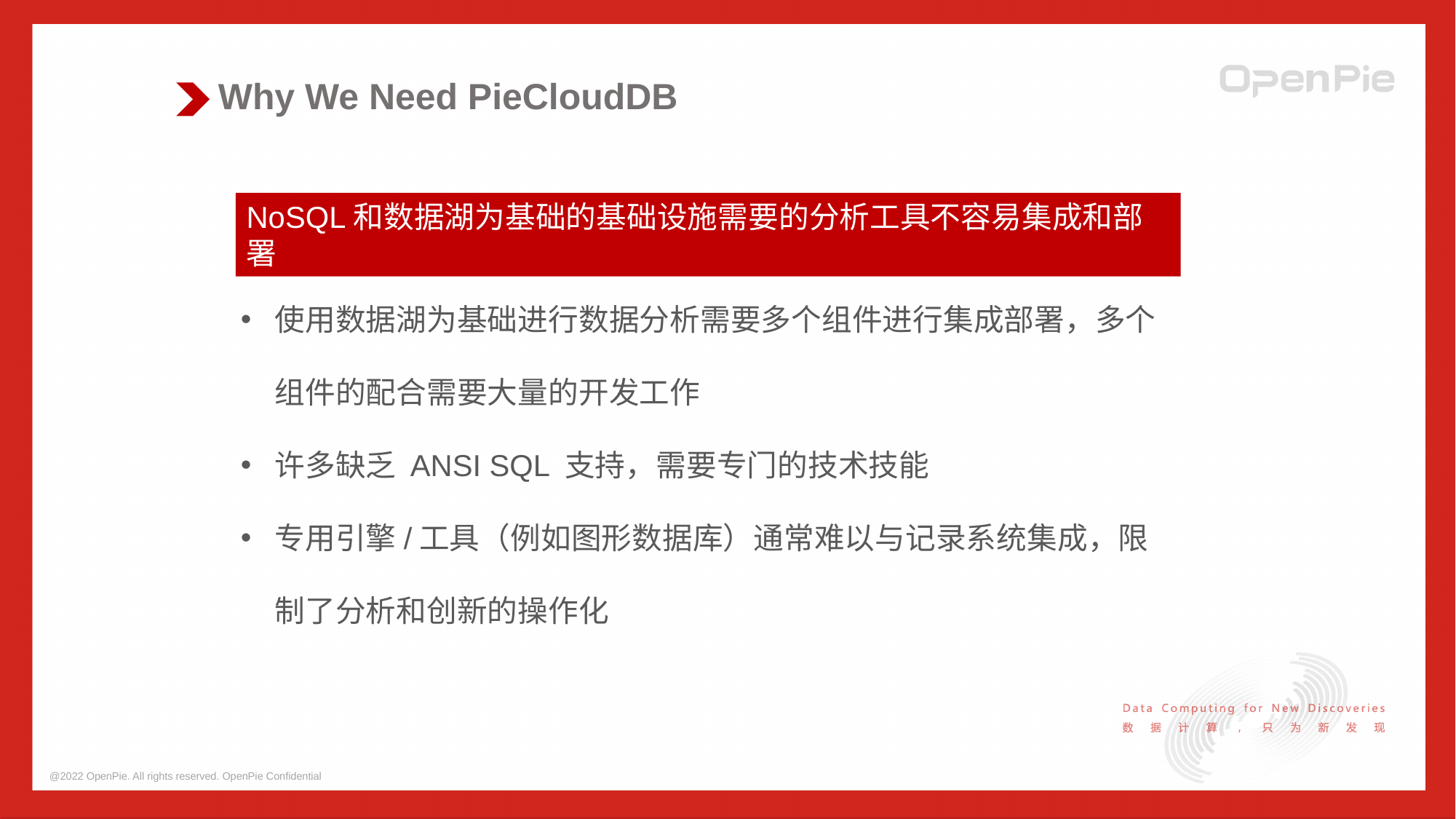

Why We Need PieCloudDB

NoSQL和数据湖为基础的基础设施需要的分析工具不容易集成和部署
使用数据湖为基础进行数据分析需要多个组件进行集成部署，多个组件的配合需要大量的开发工作
许多缺乏 ANSI SQL 支持，需要专门的技术技能
专用引擎/工具（例如图形数据库）通常难以与记录系统集成，限制了分析和创新的操作化